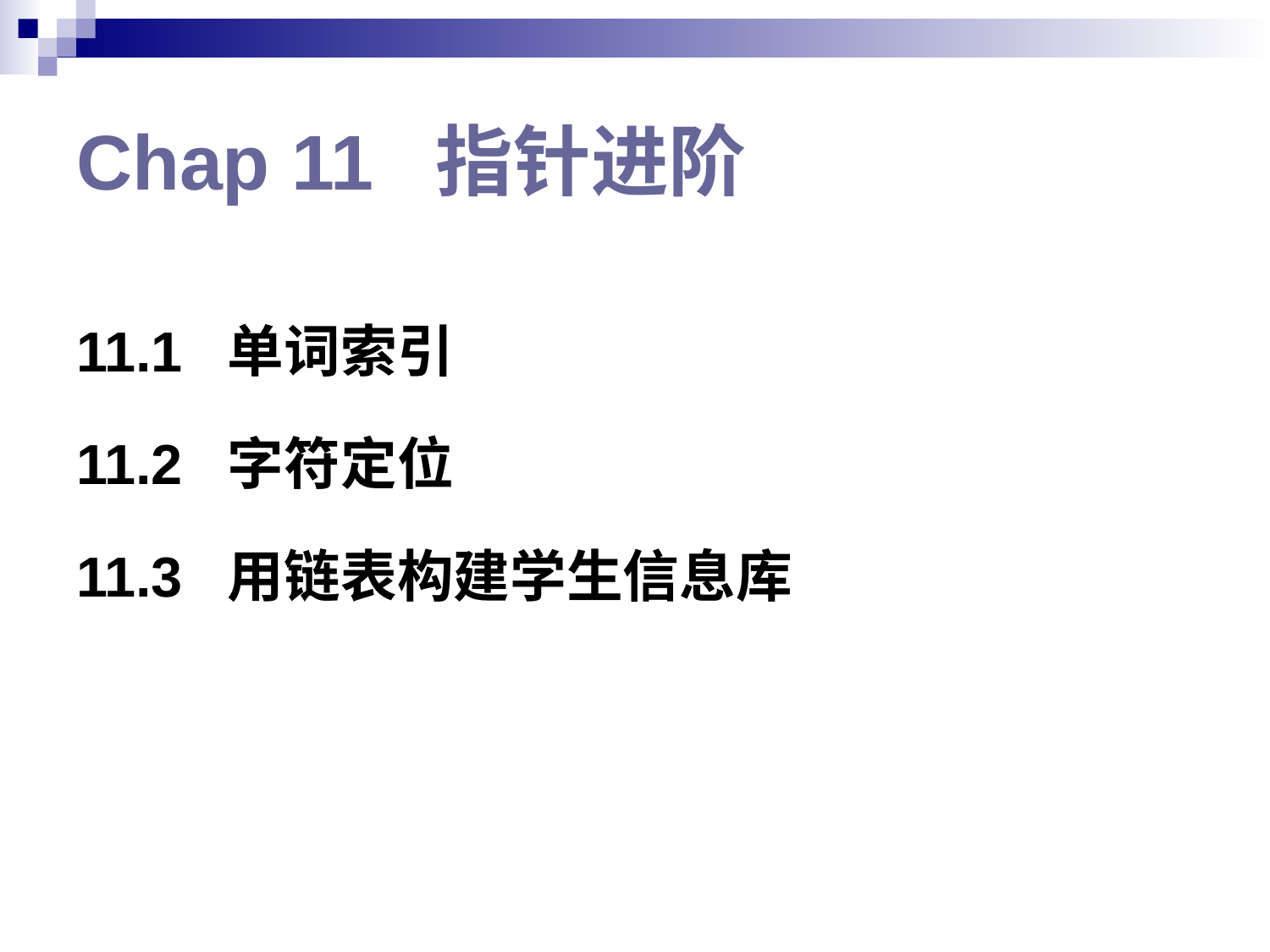

# Chap 11  指针进阶
11.1  单词索引
11.2  字符定位
11.3  用链表构建学生信息库